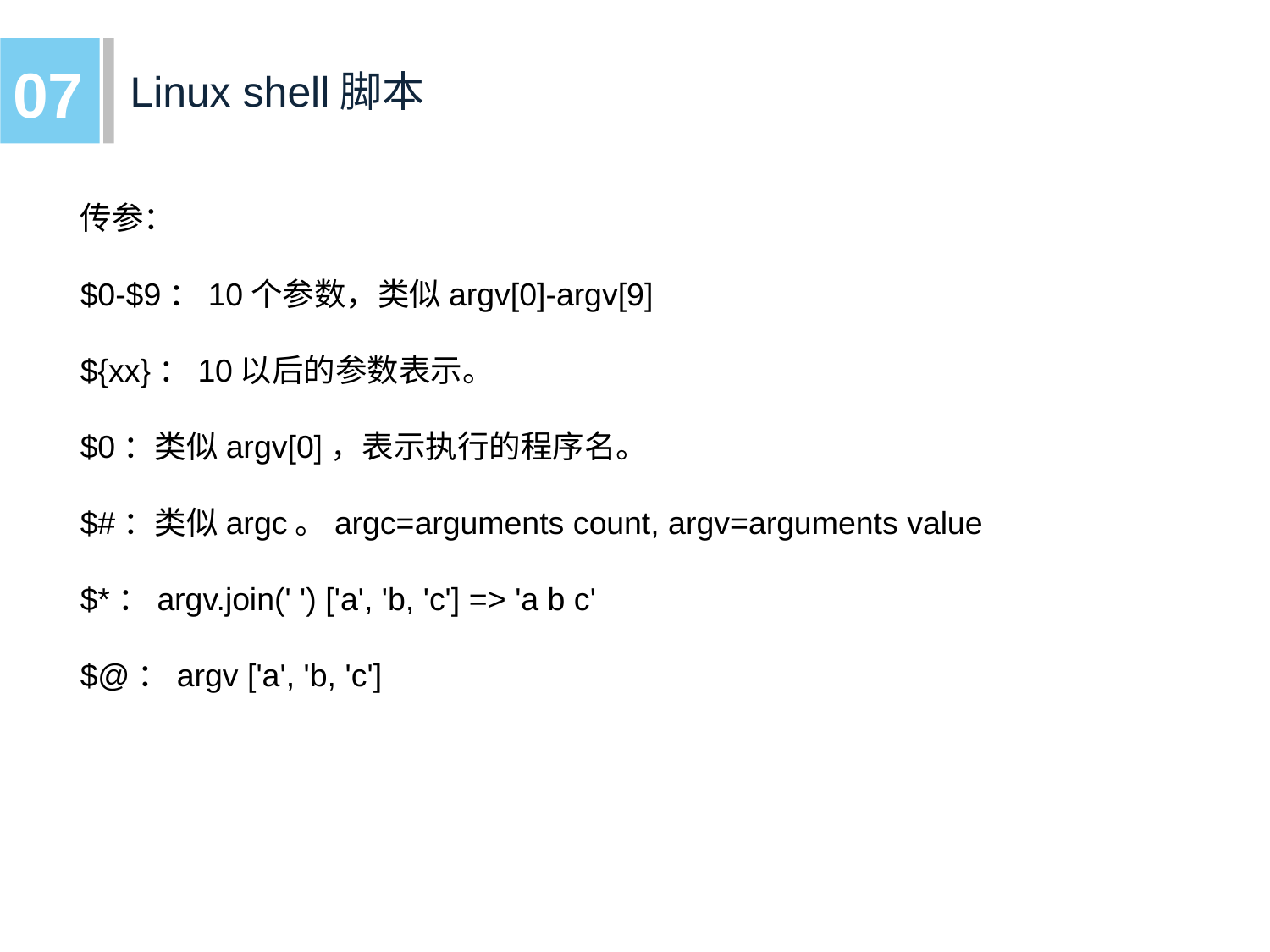

07
Linux shell脚本
传参：

$0-$9：10个参数，类似argv[0]-argv[9]

${xx}：10以后的参数表示。

$0：类似argv[0]，表示执行的程序名。

$#：类似argc。argc=arguments count, argv=arguments value

$*：argv.join(' ') ['a', 'b, 'c'] => 'a b c'

$@：argv ['a', 'b, 'c']